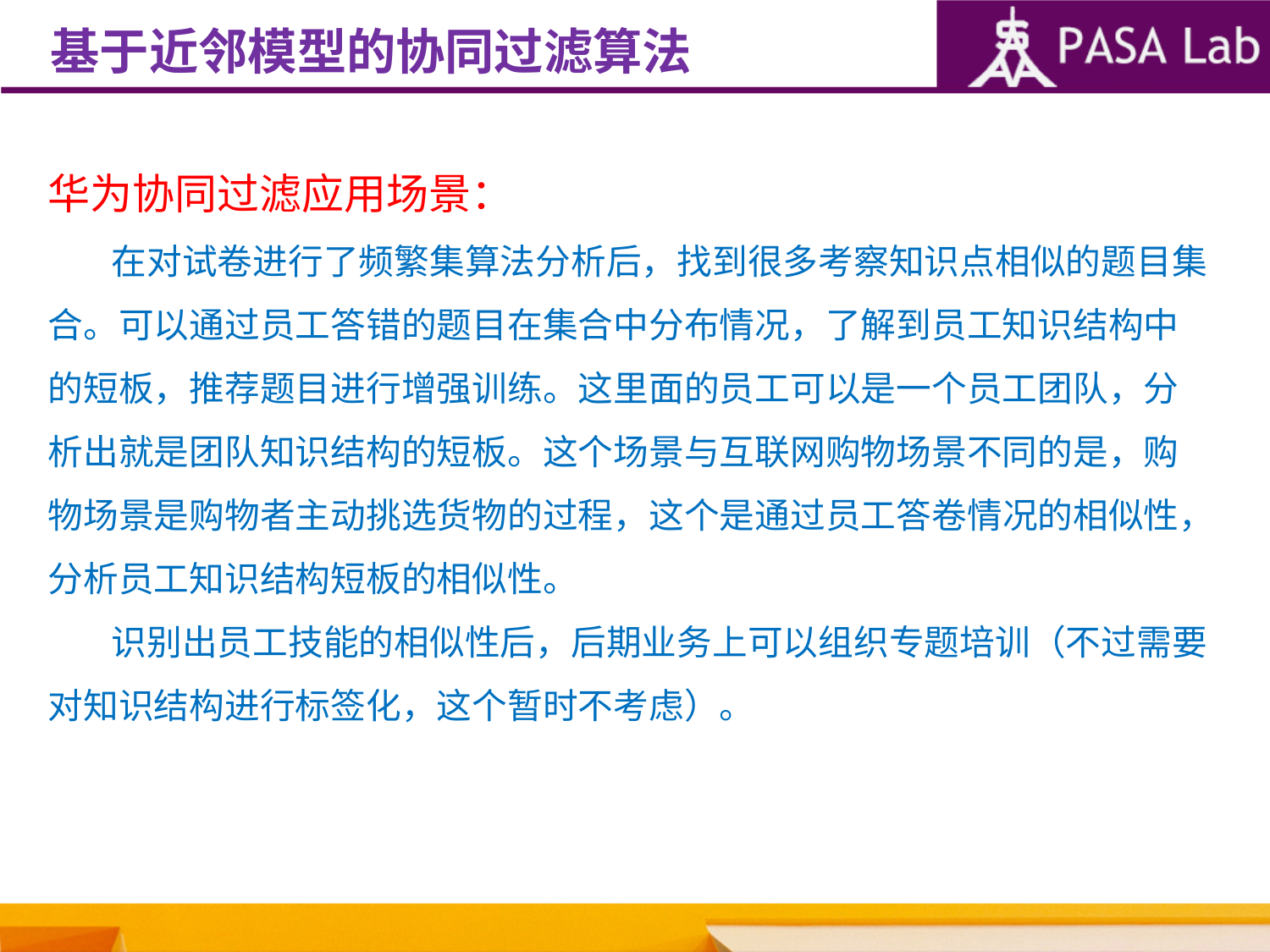

基于近邻模型的协同过滤算法

华为协同过滤应用场景：
在对试卷进行了频繁集算法分析后，找到很多考察知识点相似的题目集合。可以通过员工答错的题目在集合中分布情况，了解到员工知识结构中的短板，推荐题目进行增强训练。这里面的员工可以是一个员工团队，分析出就是团队知识结构的短板。这个场景与互联网购物场景不同的是，购物场景是购物者主动挑选货物的过程，这个是通过员工答卷情况的相似性，分析员工知识结构短板的相似性。
识别出员工技能的相似性后，后期业务上可以组织专题培训（不过需要对知识结构进行标签化，这个暂时不考虑）。